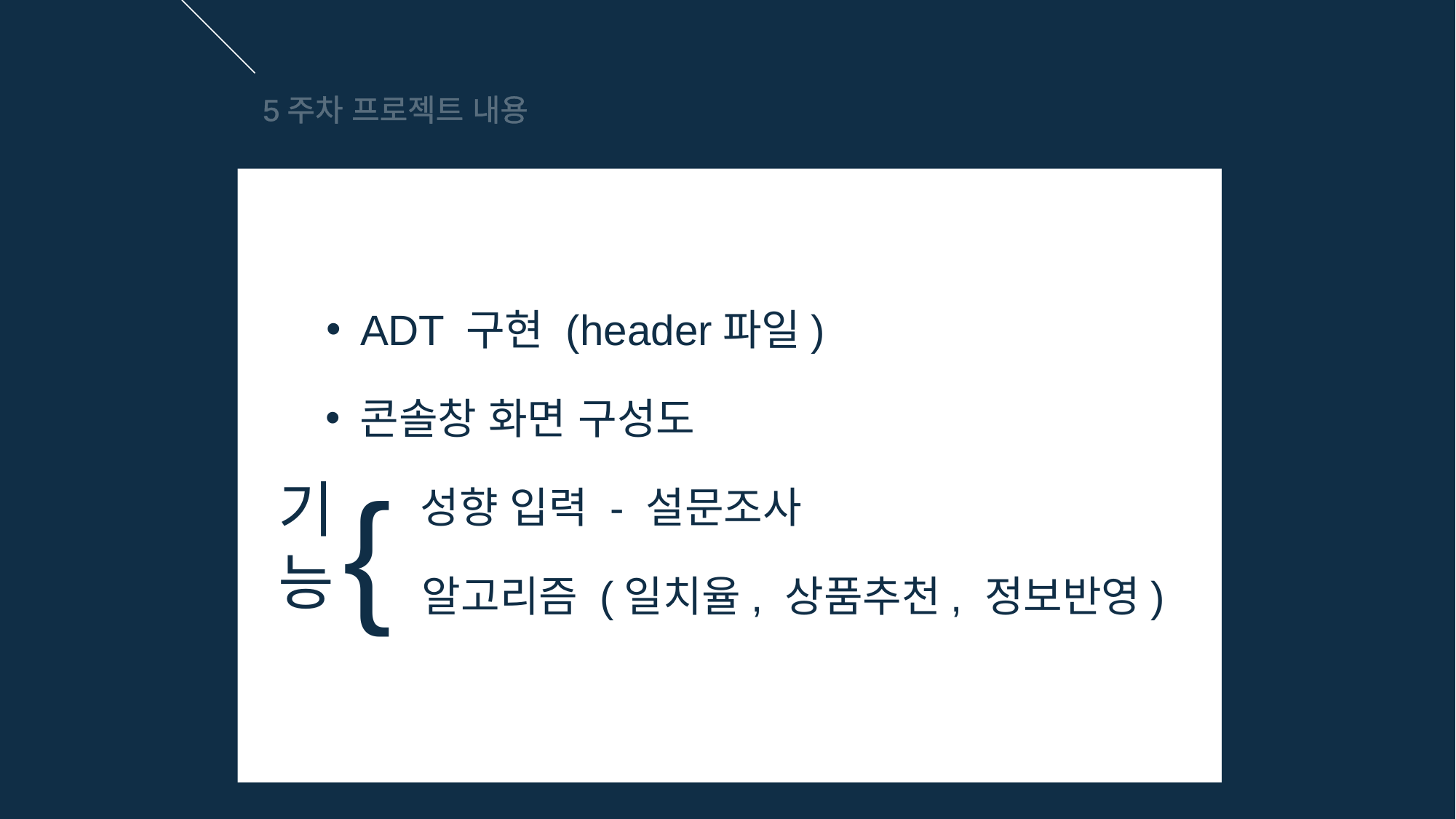

5주차 프로젝트 내용

ADT 구현 (header파일)
콘솔창 화면 구성도
{
기
능
성향 입력 - 설문조사
알고리즘 (일치율, 상품추천, 정보반영)